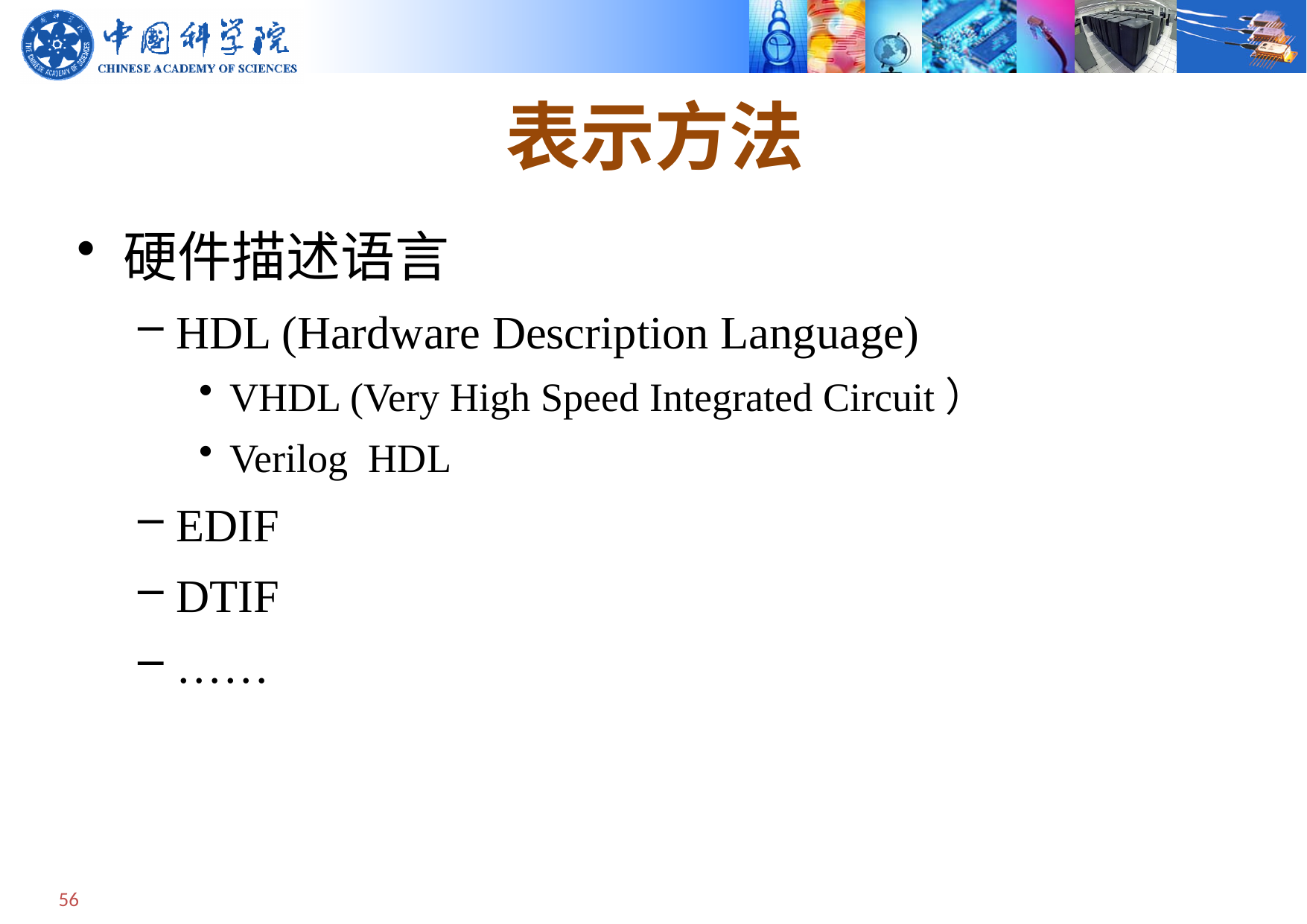

# 表示方法
硬件描述语言
HDL (Hardware Description Language)
VHDL (Very High Speed Integrated Circuit）
Verilog  HDL
EDIF
DTIF
……